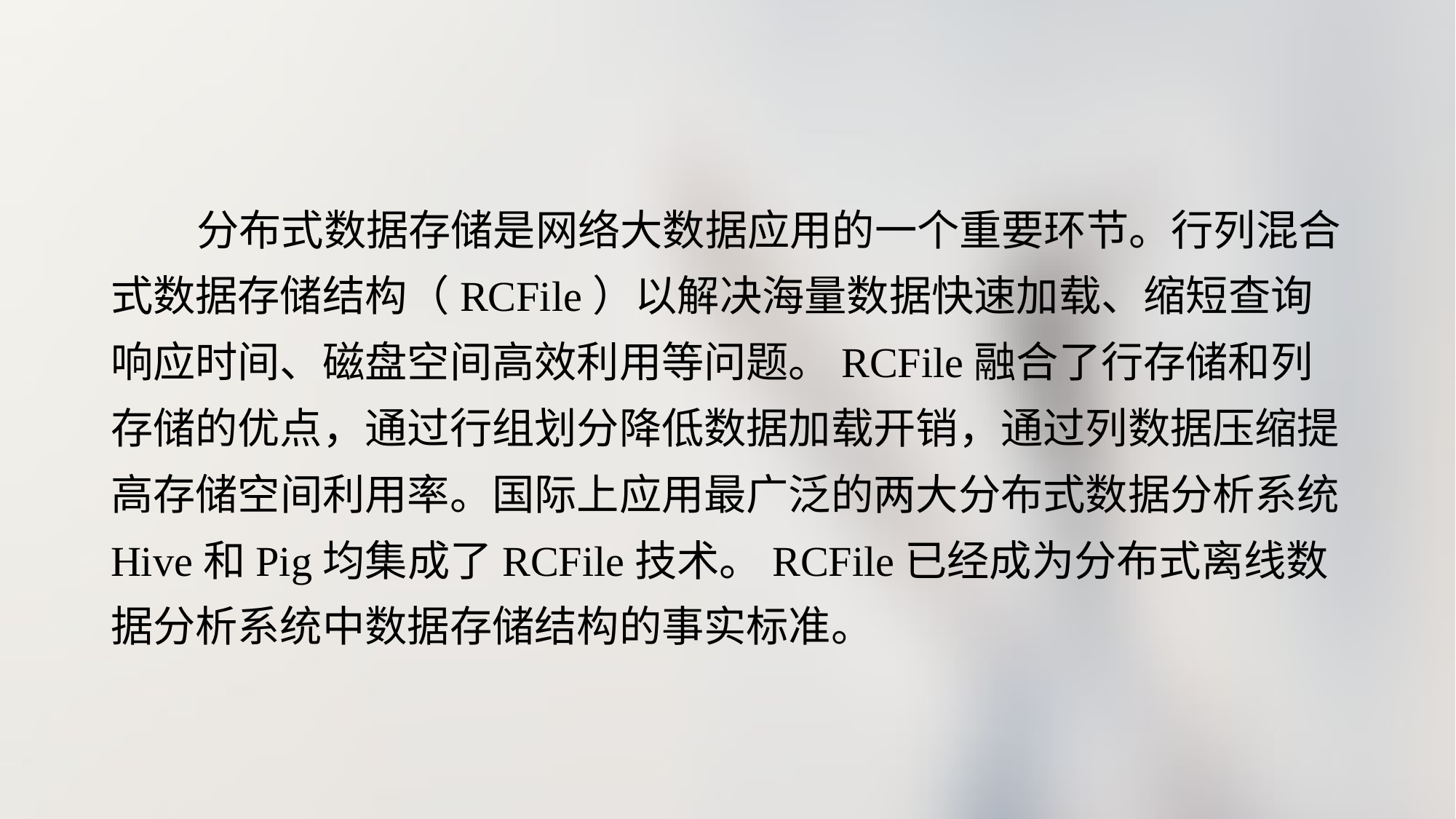

分布式数据存储是网络大数据应用的一个重要环节。行列混合式数据存储结构（RCFile）以解决海量数据快速加载、缩短查询响应时间、磁盘空间高效利用等问题。RCFile融合了行存储和列存储的优点，通过行组划分降低数据加载开销，通过列数据压缩提高存储空间利用率。国际上应用最广泛的两大分布式数据分析系统Hive和Pig均集成了RCFile技术。RCFile已经成为分布式离线数据分析系统中数据存储结构的事实标准。